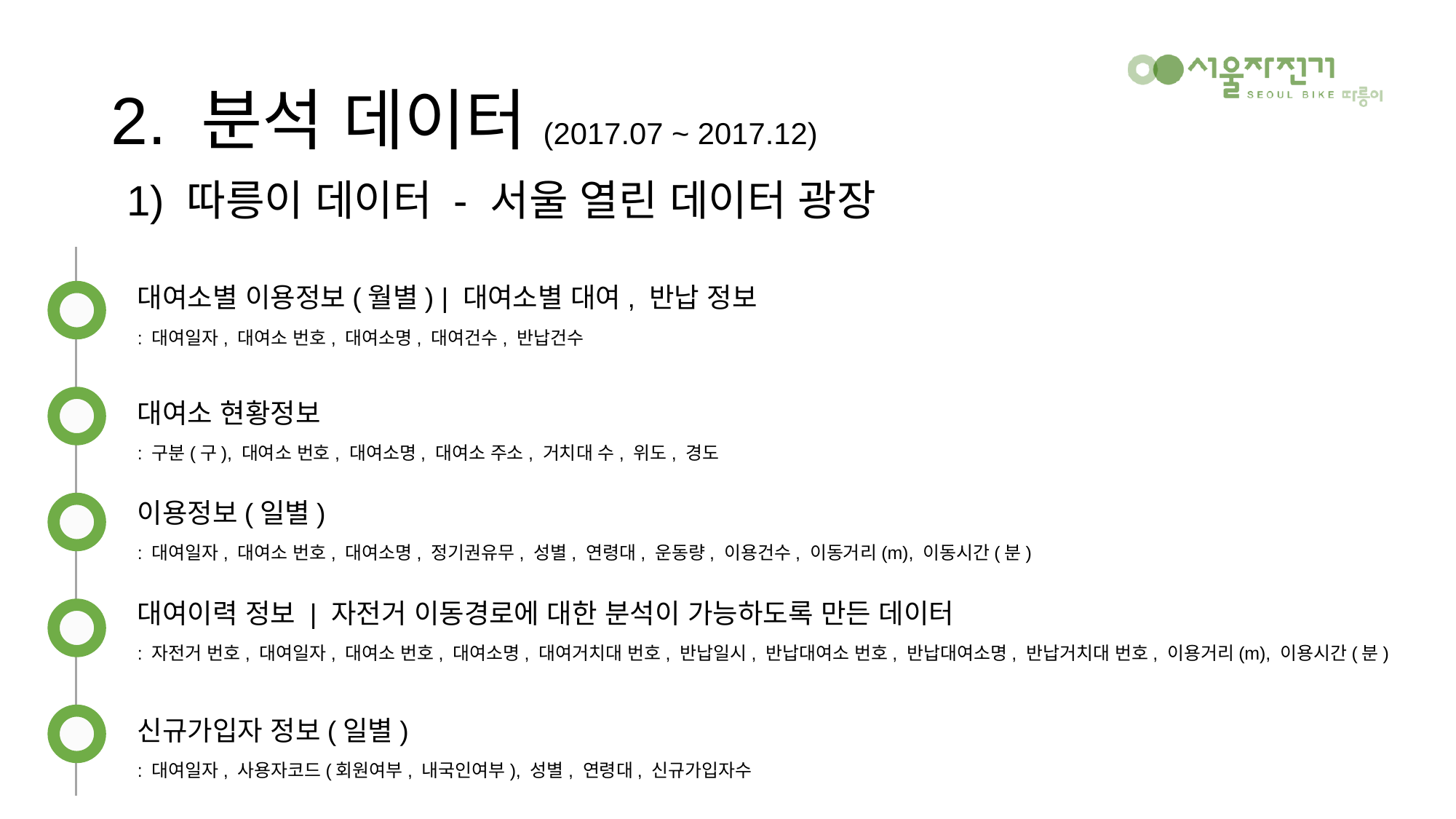

# 2. 분석 데이터(2017.07 ~ 2017.12)
 1) 따릉이 데이터 - 서울 열린 데이터 광장

대여소별 이용정보(월별) | 대여소별 대여, 반납 정보
: 대여일자, 대여소 번호, 대여소명, 대여건수, 반납건수
대여소 현황정보
: 구분(구), 대여소 번호, 대여소명, 대여소 주소, 거치대 수, 위도, 경도
이용정보(일별)
: 대여일자, 대여소 번호, 대여소명, 정기권유무, 성별, 연령대, 운동량, 이용건수, 이동거리(m), 이동시간(분)
대여이력 정보 | 자전거 이동경로에 대한 분석이 가능하도록 만든 데이터
: 자전거 번호, 대여일자, 대여소 번호, 대여소명, 대여거치대 번호, 반납일시, 반납대여소 번호, 반납대여소명, 반납거치대 번호, 이용거리(m), 이용시간(분)
신규가입자 정보(일별)
: 대여일자, 사용자코드(회원여부, 내국인여부), 성별, 연령대, 신규가입자수